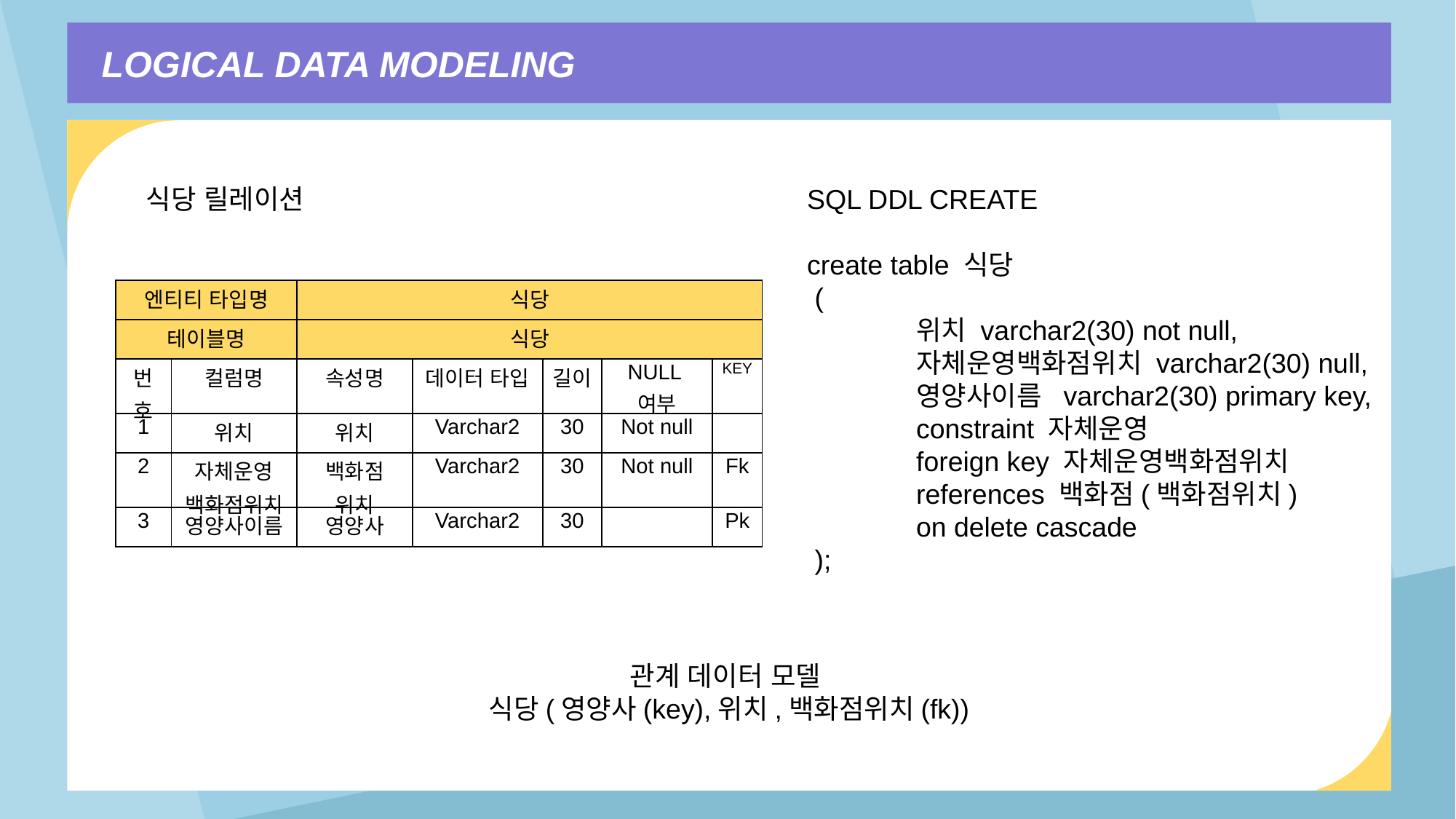

LOGICAL DATA MODELING

식당 릴레이션
SQL DDL CREATE

create table 식당
 (
	위치 varchar2(30) not null,
	자체운영백화점위치 varchar2(30) null,
	영양사이름  varchar2(30) primary key,
	constraint 자체운영
	foreign key 자체운영백화점위치
	references 백화점(백화점위치)
	on delete cascade
 );
| 엔티티 타입명 |  | 식당 |  |  |  |  |
| --- | --- | --- | --- | --- | --- | --- |
| 테이블명 |  | 식당 |  |  |  |  |
| 번호 | 컬럼명 | 속성명 | 데이터 타입 | 길이 | NULL여부 | KEY |
| 1 | 위치 | 위치 | Varchar2 | 30 | Not null |  |
| 2 | 자체운영 백화점위치 | 백화점 위치 | Varchar2 | 30 | Not null | Fk |
| 3 | 영양사이름 | 영양사 | Varchar2 | 30 |  | Pk |

관계 데이터 모델
식당(영양사(key),위치,백화점위치(fk))